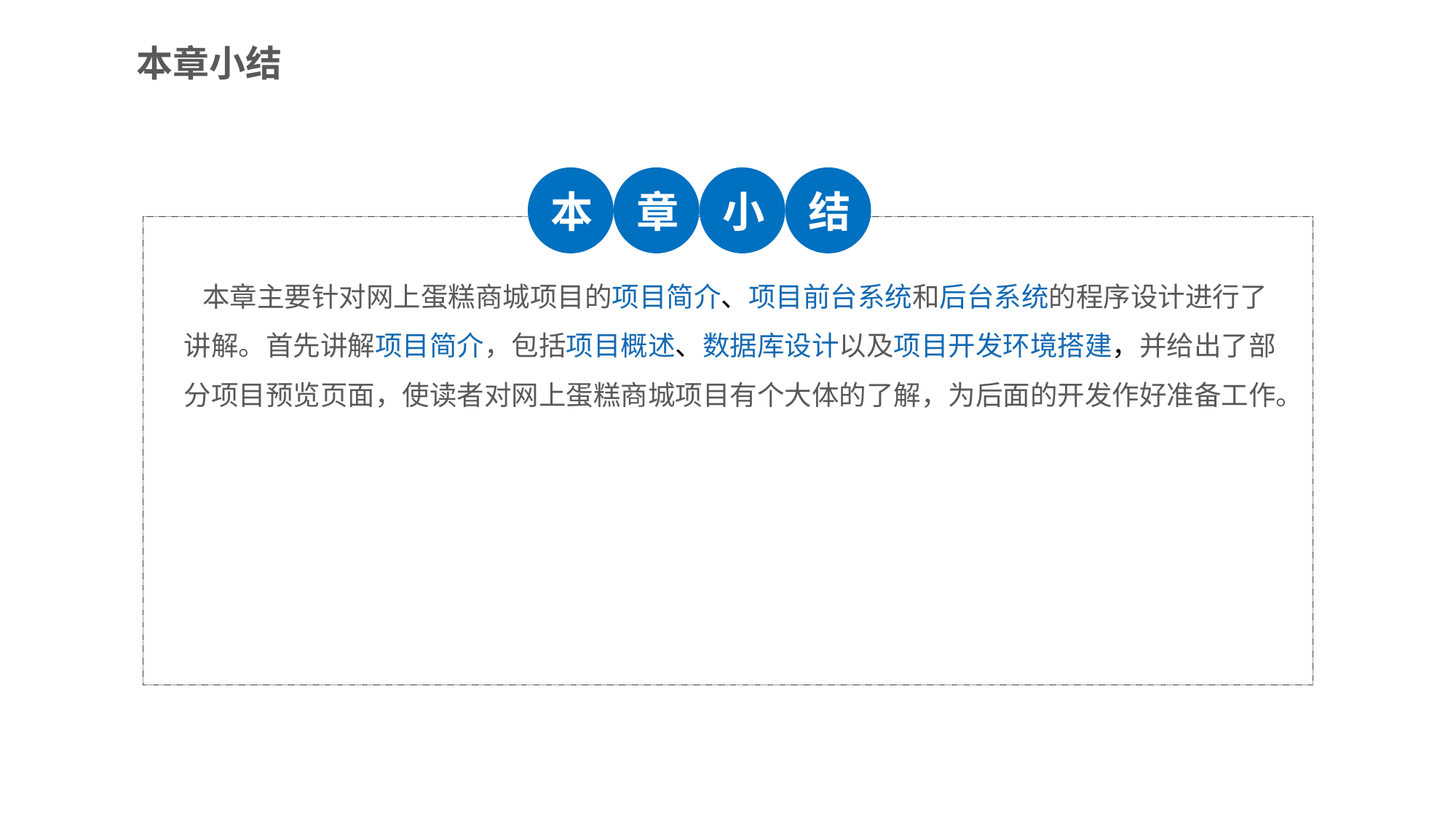

本章小结
本
章
小
结

  本章主要针对网上蛋糕商城项目的项目简介、项目前台系统和后台系统的程序设计进行了讲解。首先讲解项目简介，包括项目概述、数据库设计以及项目开发环境搭建，并给出了部分项目预览页面，使读者对网上蛋糕商城项目有个大体的了解，为后面的开发作好准备工作。